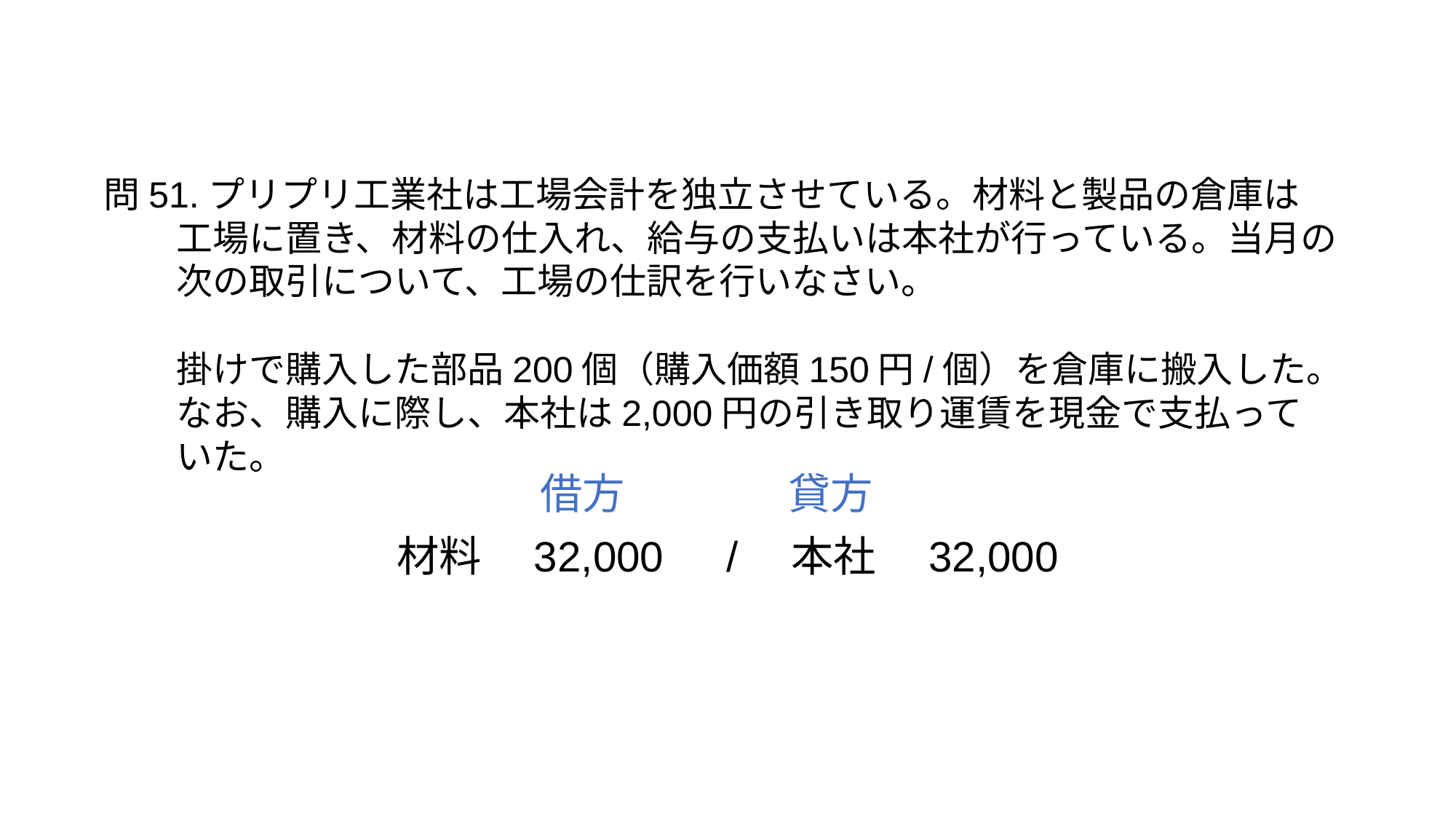

問51.プリプリ工業社は工場会計を独立させている。材料と製品の倉庫は
　　工場に置き、材料の仕入れ、給与の支払いは本社が行っている。当月の
　　次の取引について、工場の仕訳を行いなさい。

　　掛けで購入した部品200個（購入価額150円/個）を倉庫に搬入した。
　　なお、購入に際し、本社は2,000円の引き取り運賃を現金で支払って
　　いた。
借方
貸方
材料　32,000　/　本社　32,000